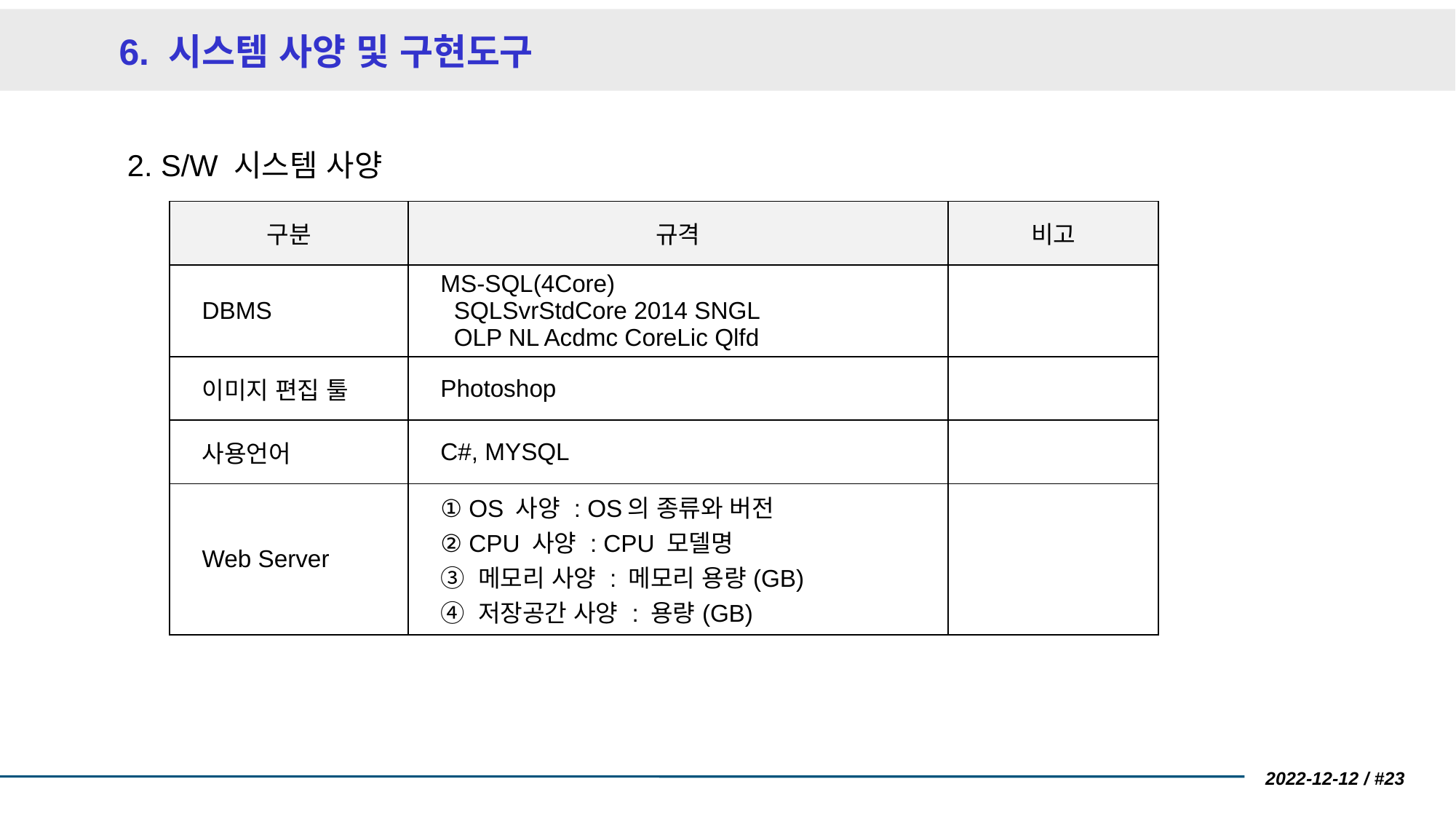

# 6. 시스템 사양 및 구현도구
 2. S/W 시스템 사양

| 구분 | 규격 | 비고 |
| --- | --- | --- |
| DBMS | MS-SQL(4Core) SQLSvrStdCore 2014 SNGL OLP NL Acdmc CoreLic Qlfd |  |
| 이미지 편집 툴 | Photoshop |  |
| 사용언어 | C#, MYSQL |  |
| Web Server | ① OS 사양 : OS의 종류와 버전 ② CPU 사양 : CPU 모델명 ③ 메모리 사양 : 메모리 용량(GB) ④ 저장공간 사양 : 용량(GB) |  |